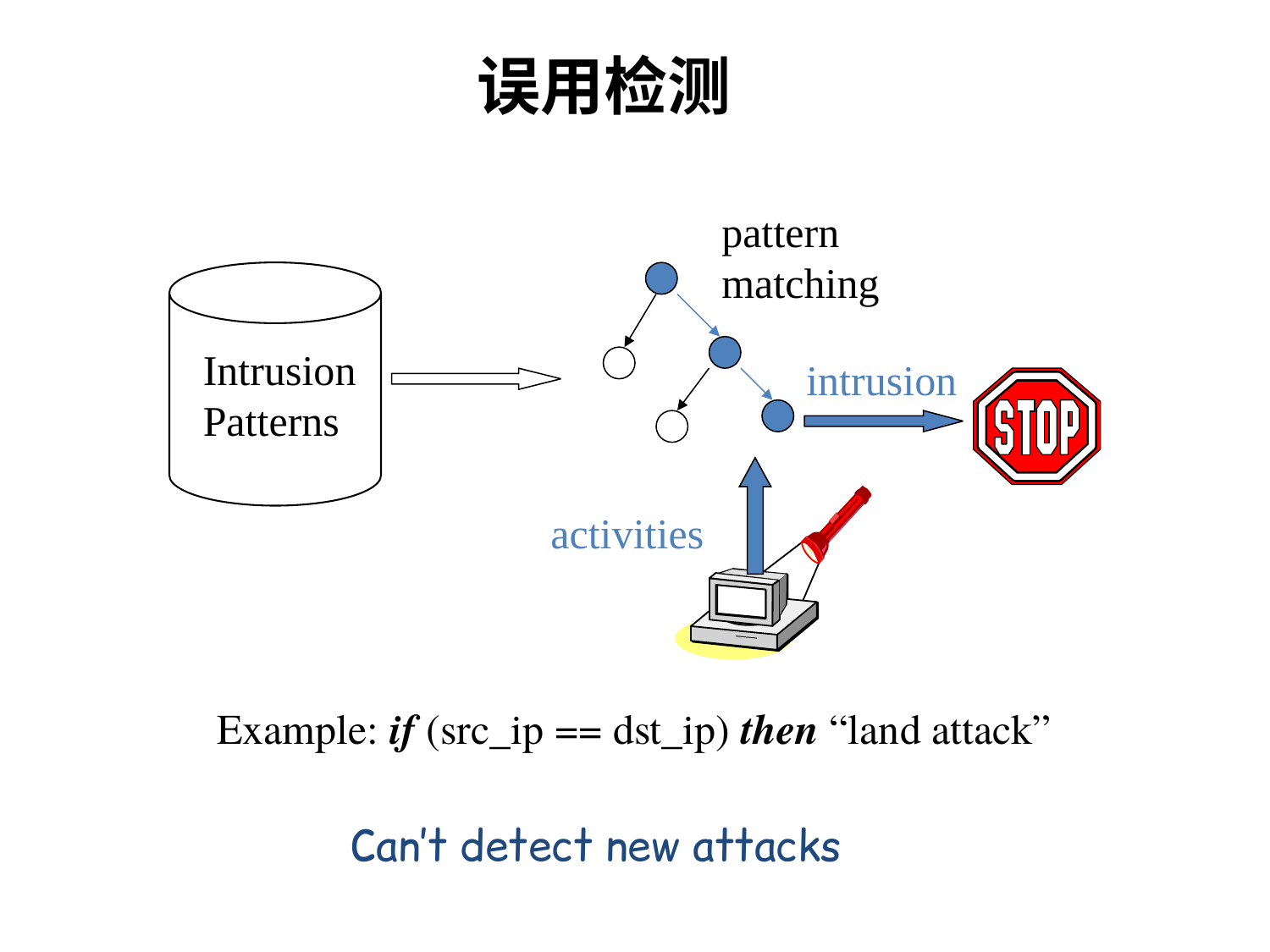

# 误用检测
pattern matching

Intrusion Patterns

intrusion

activities

Example: if (src_ip == dst_ip) then “land attack”
Can’t detect new attacks